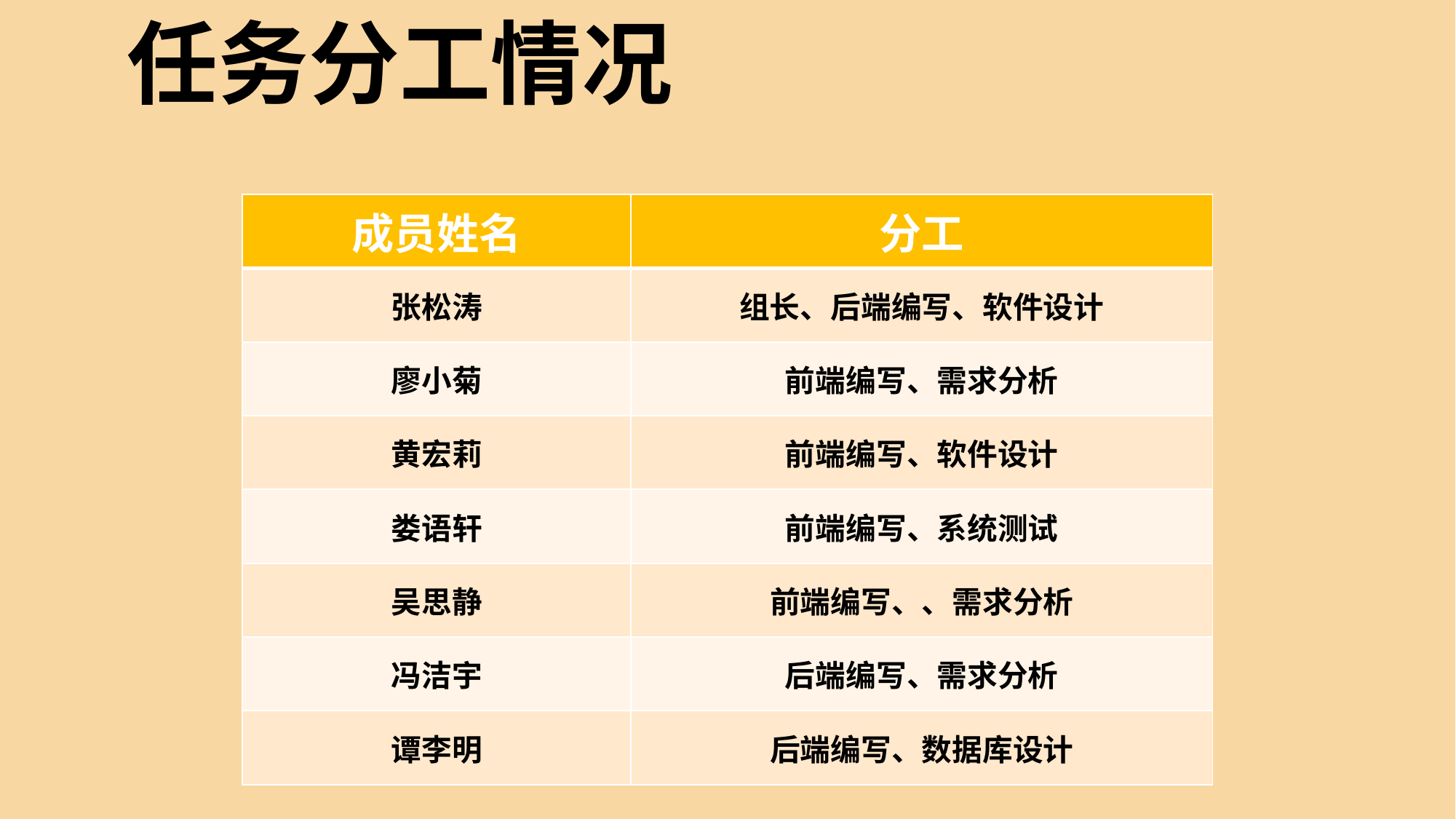

任务分工情况
| 成员姓名 | 分工 |
| --- | --- |
| 张松涛 | 组长、后端编写、软件设计 |
| 廖小菊 | 前端编写、需求分析 |
| 黄宏莉 | 前端编写、软件设计 |
| 娄语轩 | 前端编写、系统测试 |
| 吴思静 | 前端编写、、需求分析 |
| 冯洁宇 | 后端编写、需求分析 |
| 谭李明 | 后端编写、数据库设计 |